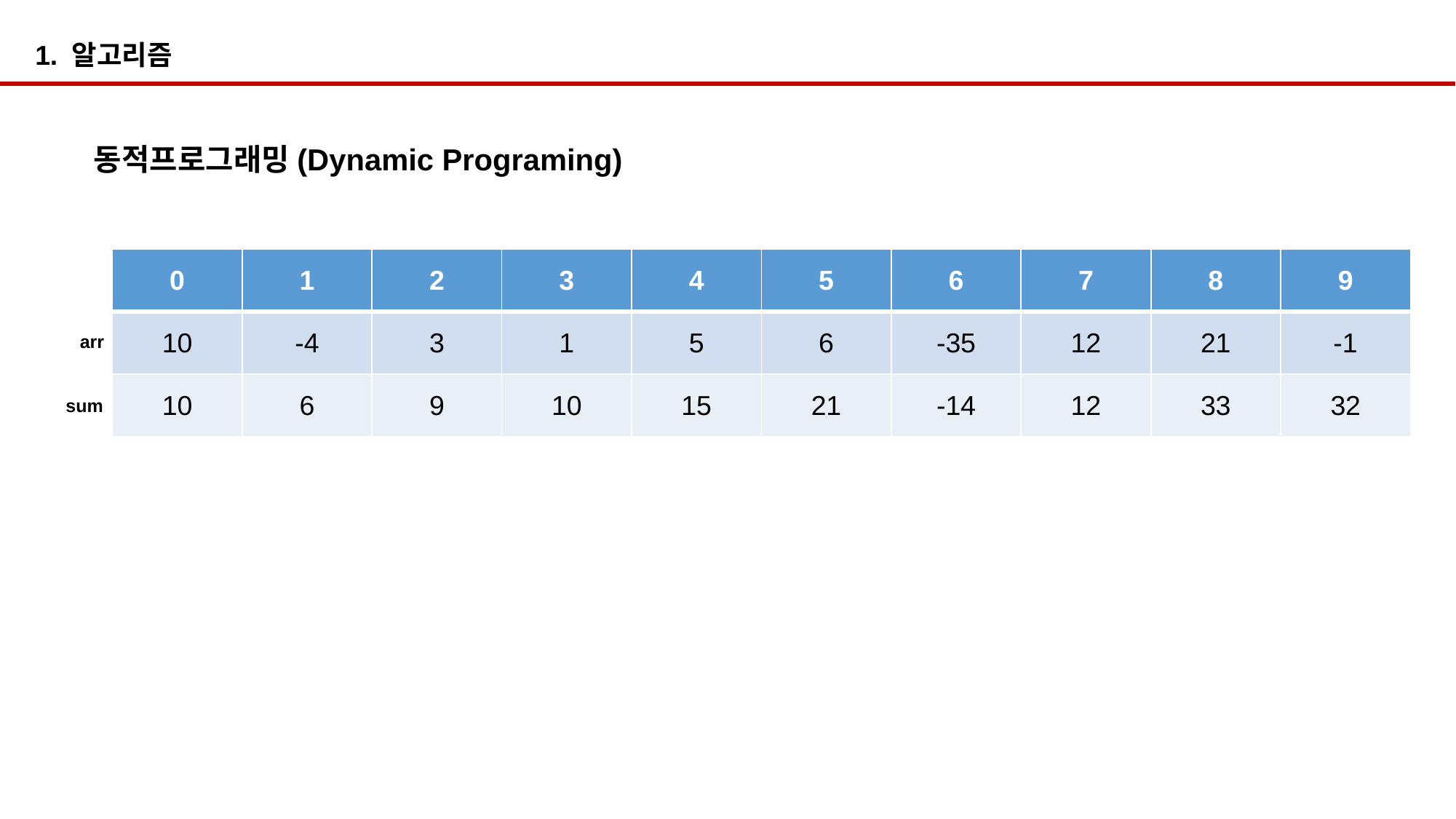

1. 알고리즘
동적프로그래밍(Dynamic Programing)
| 0 | 1 | 2 | 3 | 4 | 5 | 6 | 7 | 8 | 9 |
| --- | --- | --- | --- | --- | --- | --- | --- | --- | --- |
| 10 | -4 | 3 | 1 | 5 | 6 | -35 | 12 | 21 | -1 |
| 10 | 6 | 9 | 10 | 15 | 21 | -14 | 12 | 33 | 32 |
arr
sum